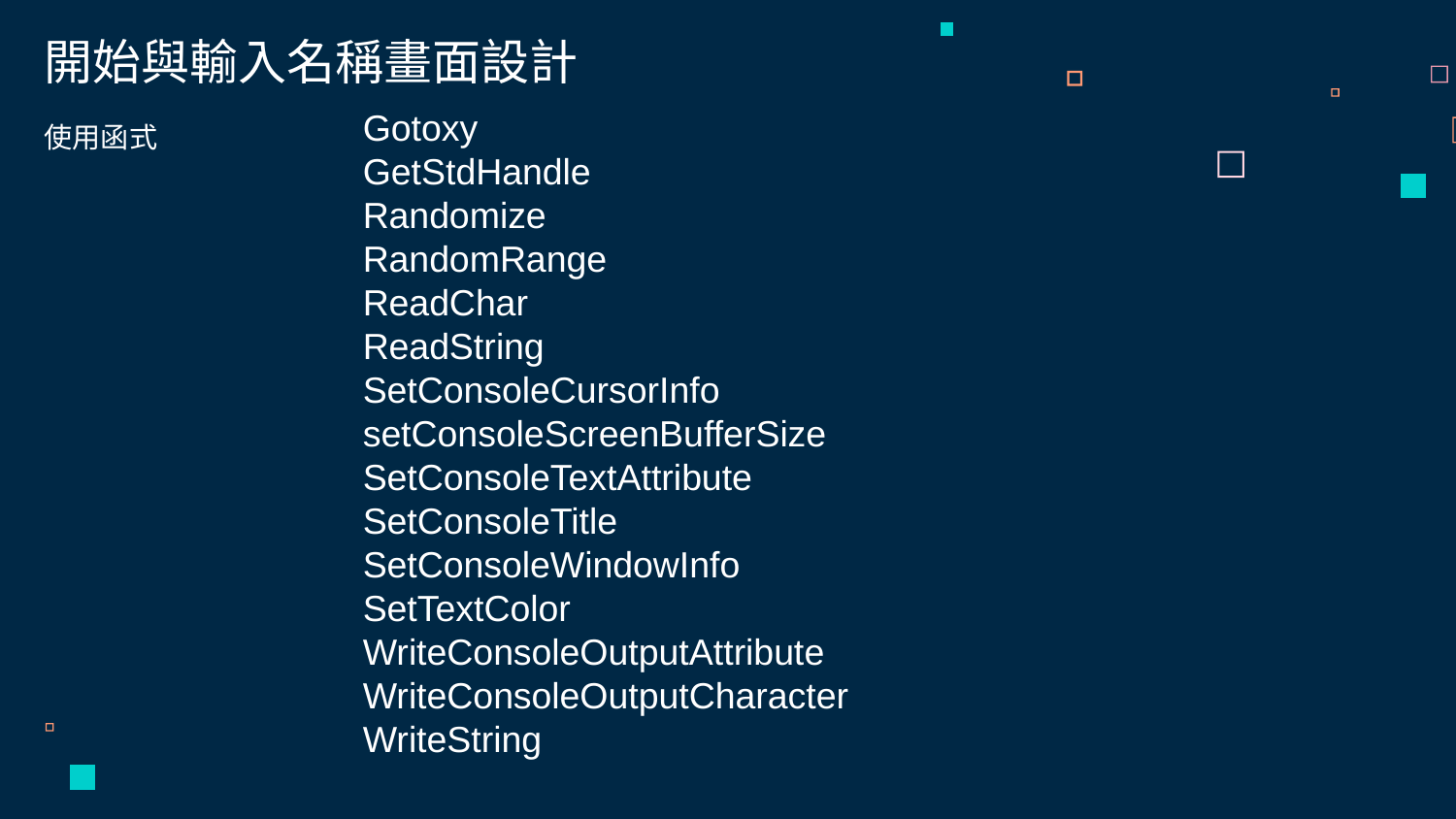

開始與輸入名稱畫面設計
Gotoxy
GetStdHandle
Randomize
RandomRange
ReadChar
ReadString
SetConsoleCursorInfo
setConsoleScreenBufferSize
SetConsoleTextAttribute
SetConsoleTitle
SetConsoleWindowInfo
SetTextColor
WriteConsoleOutputAttribute
WriteConsoleOutputCharacter
WriteString
使用函式